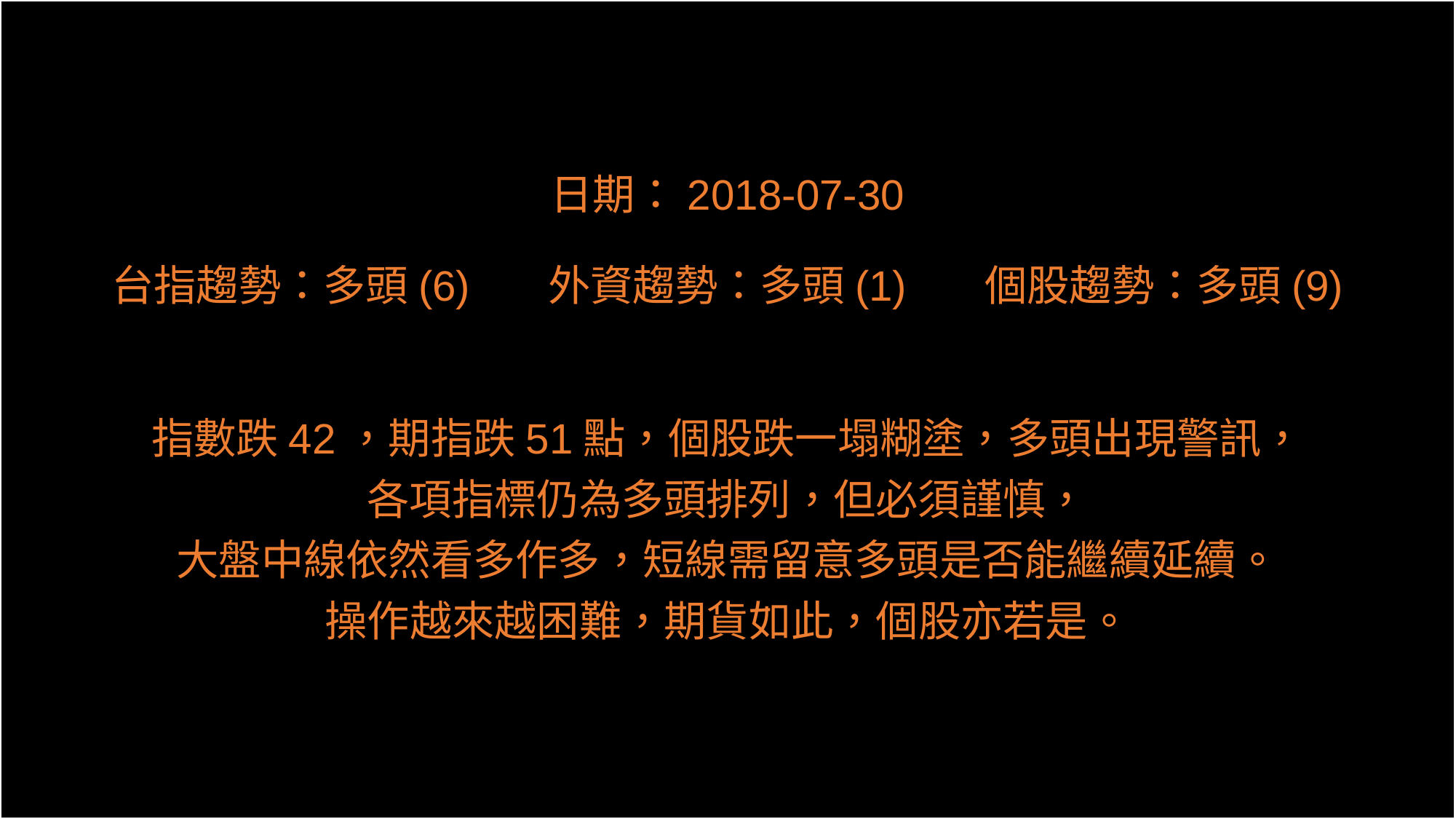

日期：2018-07-30
台指趨勢：多頭(6)	外資趨勢：多頭(1)	個股趨勢：多頭(9)
指數跌42，期指跌51點，個股跌一塌糊塗，多頭出現警訊，
各項指標仍為多頭排列，但必須謹慎，
大盤中線依然看多作多，短線需留意多頭是否能繼續延續。
操作越來越困難，期貨如此，個股亦若是。